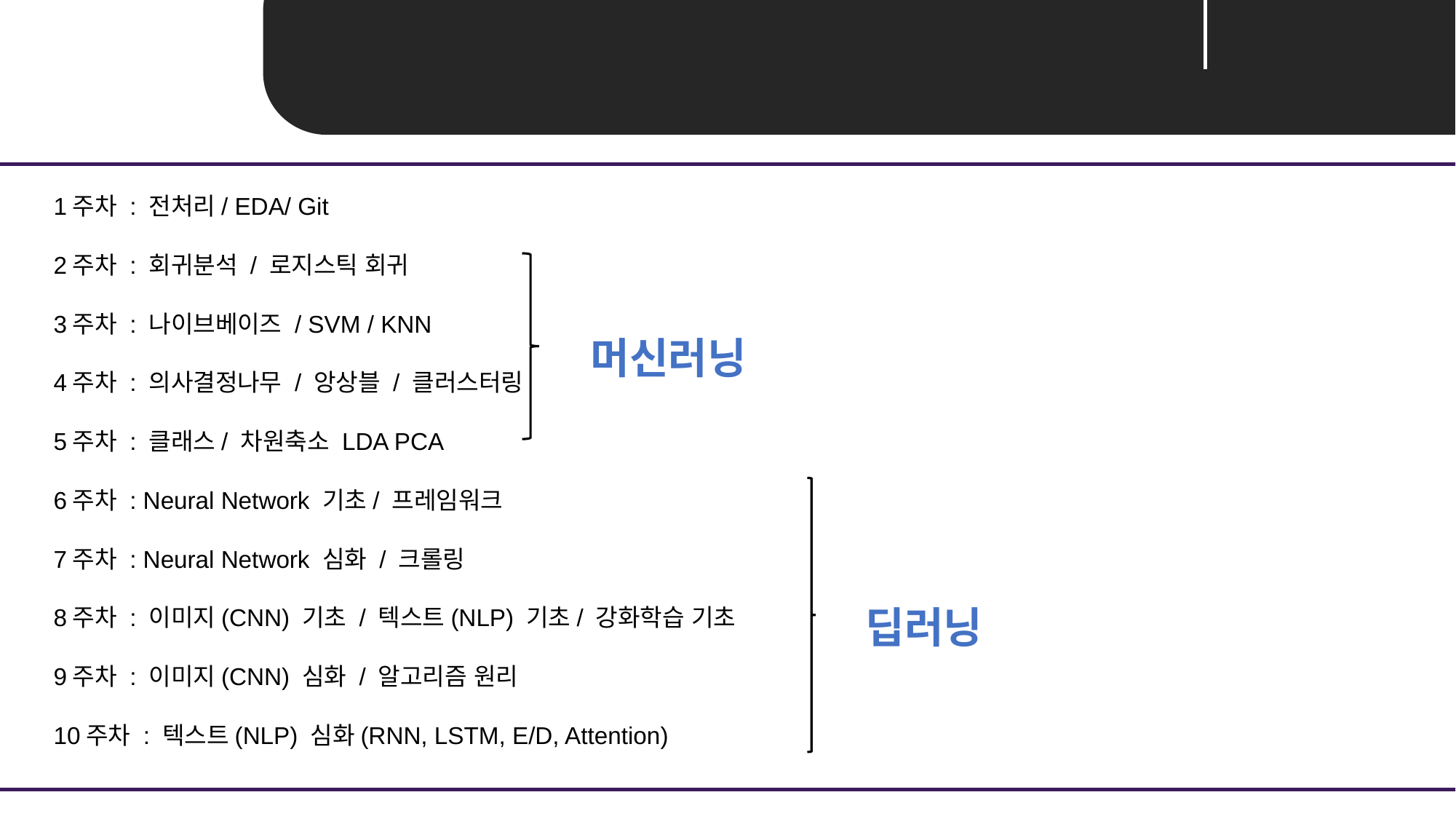

Unit  01 ㅣIntroduction
1주차 : 전처리/ EDA/ Git
2주차 : 회귀분석 / 로지스틱 회귀
3주차 : 나이브베이즈 / SVM / KNN
4주차 : 의사결정나무 / 앙상블 / 클러스터링
5주차 : 클래스/ 차원축소 LDA PCA
6주차 : Neural Network 기초/ 프레임워크
7주차 : Neural Network 심화 / 크롤링
8주차 : 이미지(CNN) 기초 / 텍스트(NLP) 기초/ 강화학습 기초
9주차 : 이미지(CNN) 심화 / 알고리즘 원리
10주차 : 텍스트(NLP) 심화(RNN, LSTM, E/D, Attention)

머신러닝

딥러닝